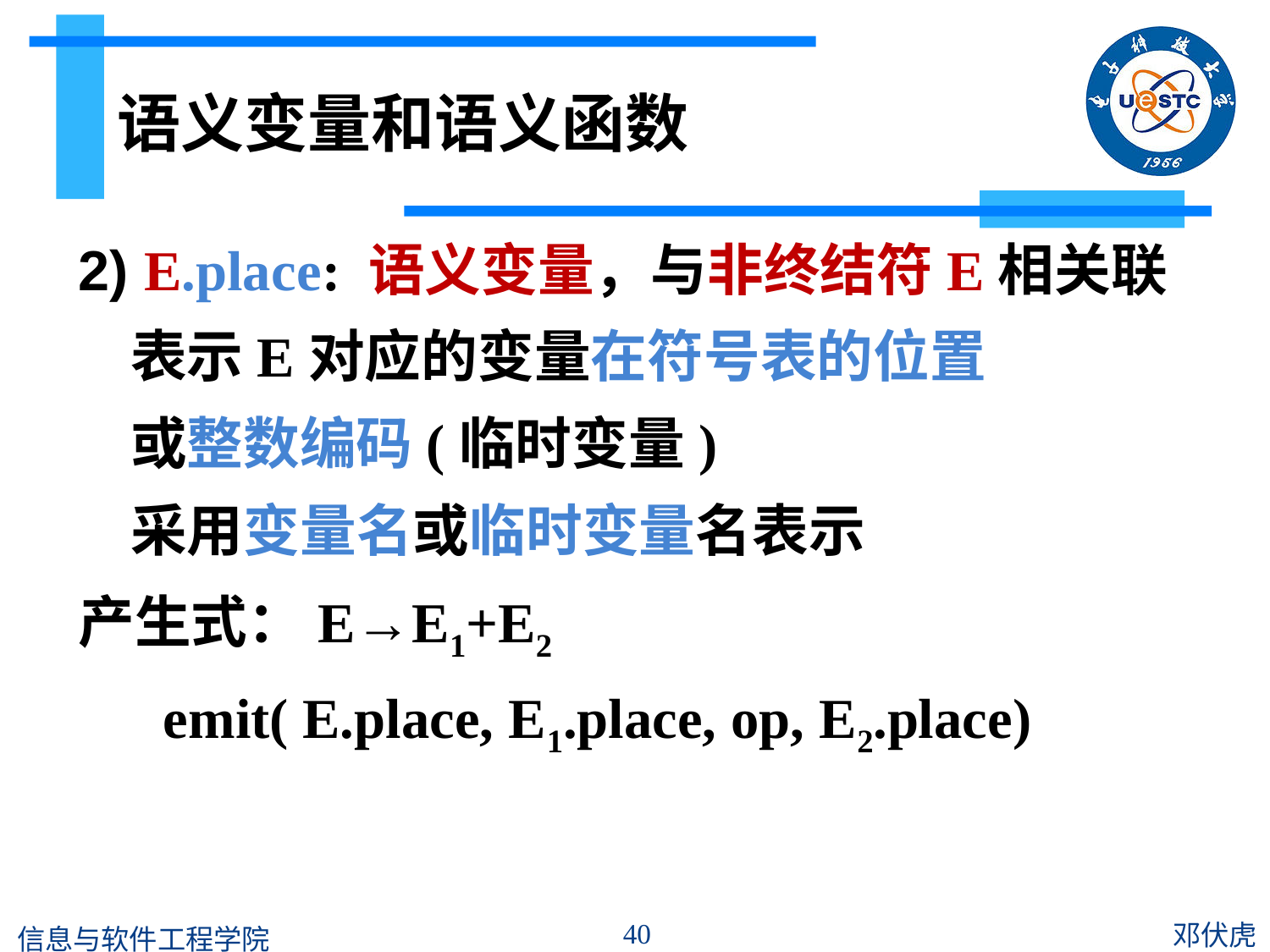

# 语义变量和语义函数
2) E.place: 语义变量，与非终结符E相关联
   表示E对应的变量在符号表的位置
   或整数编码(临时变量)
   采用变量名或临时变量名表示
产生式：E→E1+E2
      emit( E.place, E1.place, op, E2.place)
40
邓伏虎
信息与软件工程学院